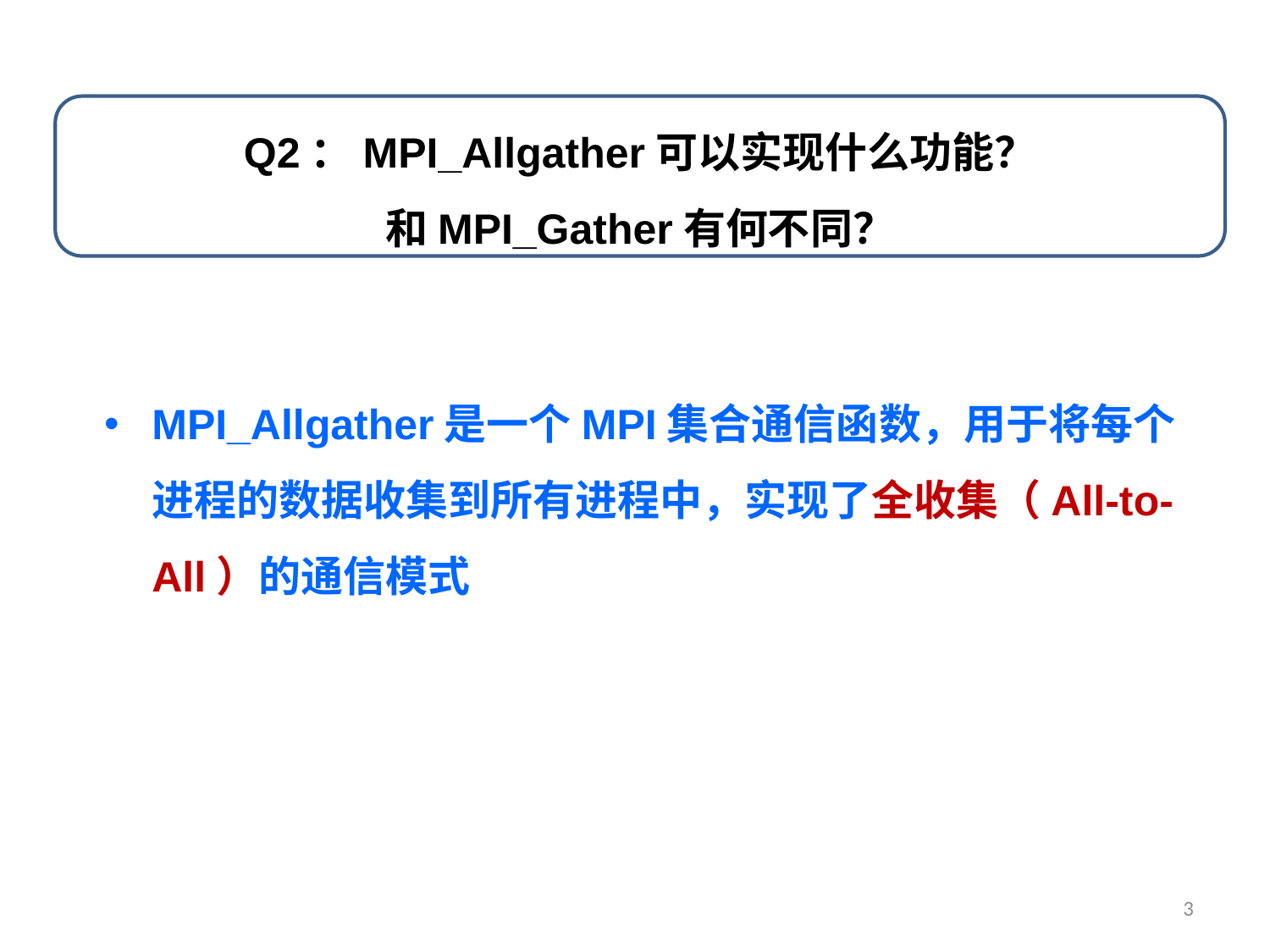

Q2：MPI_Allgather可以实现什么功能？
和MPI_Gather有何不同？
MPI_Allgather是一个MPI集合通信函数，用于将每个进程的数据收集到所有进程中，实现了全收集（All-to-All）的通信模式

3